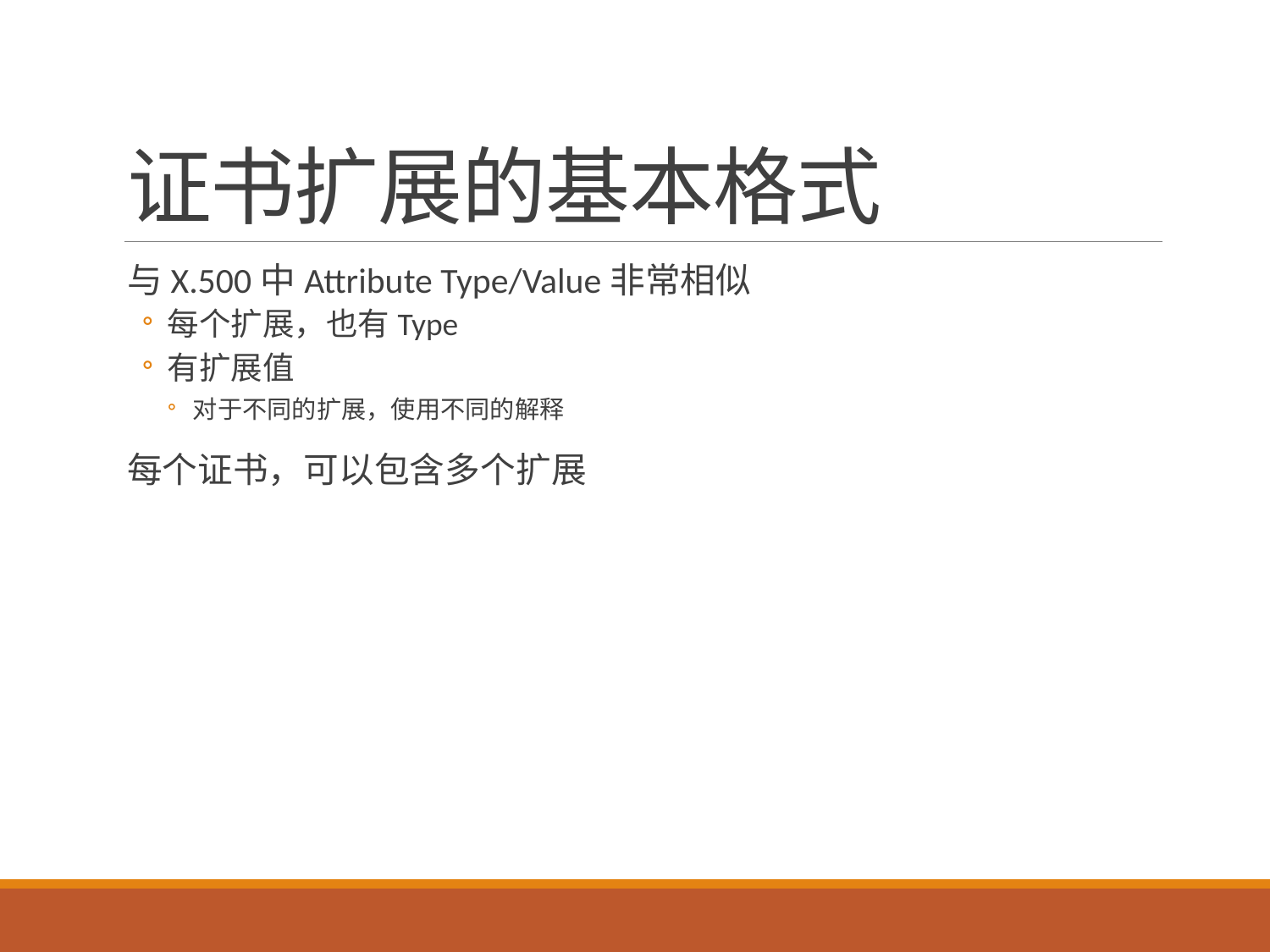

# 证书扩展的基本格式
与X.500中Attribute Type/Value非常相似
每个扩展，也有Type
有扩展值
对于不同的扩展，使用不同的解释
每个证书，可以包含多个扩展
90